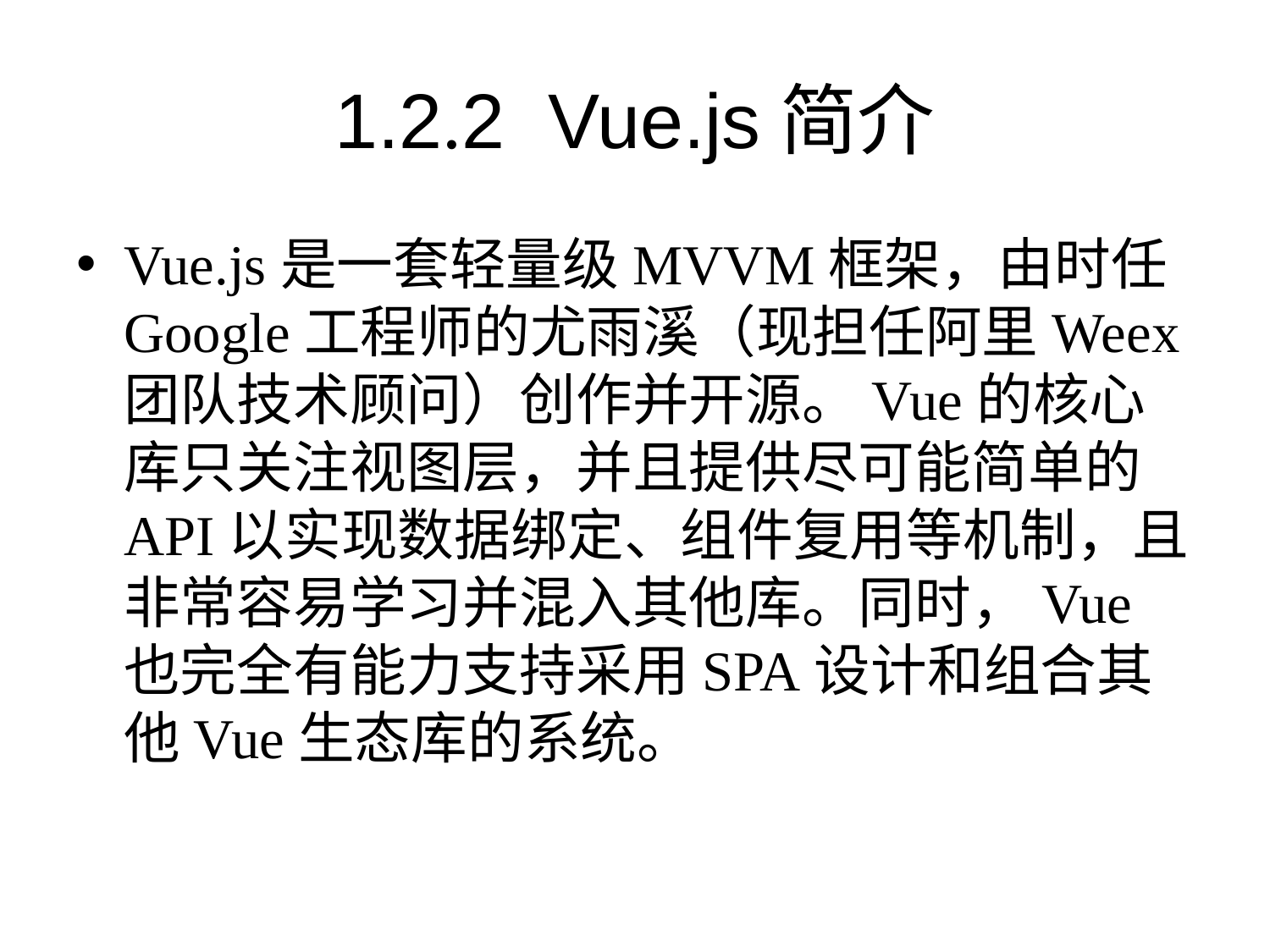

# 1.2.2  Vue.js简介
Vue.js是一套轻量级MVVM框架，由时任Google工程师的尤雨溪（现担任阿里Weex团队技术顾问）创作并开源。Vue的核心库只关注视图层，并且提供尽可能简单的API以实现数据绑定、组件复用等机制，且非常容易学习并混入其他库。同时，Vue也完全有能力支持采用SPA设计和组合其他Vue生态库的系统。